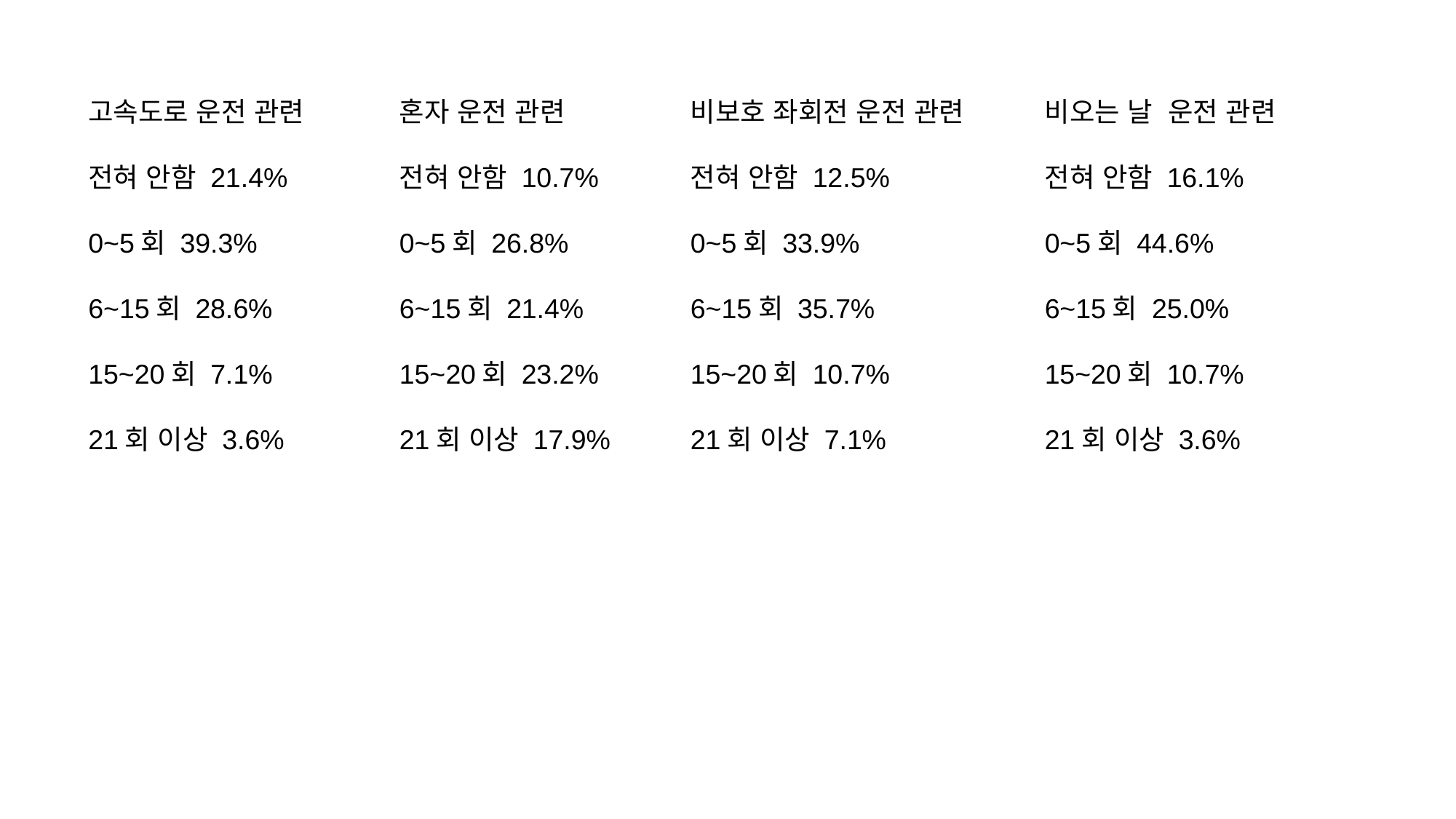

비보호 좌회전 운전 관련

전혀 안함 12.5%

0~5회 33.9%

6~15회 35.7%

15~20회 10.7%

21회 이상 7.1%
비오는 날  운전 관련

전혀 안함 16.1%

0~5회 44.6%

6~15회 25.0%

15~20회 10.7%

21회 이상 3.6%
혼자 운전 관련

전혀 안함 10.7%

0~5회 26.8%

6~15회 21.4%

15~20회 23.2%

21회 이상 17.9%
고속도로 운전 관련

전혀 안함 21.4%

0~5회 39.3%

6~15회 28.6%

15~20회 7.1%

21회 이상 3.6%